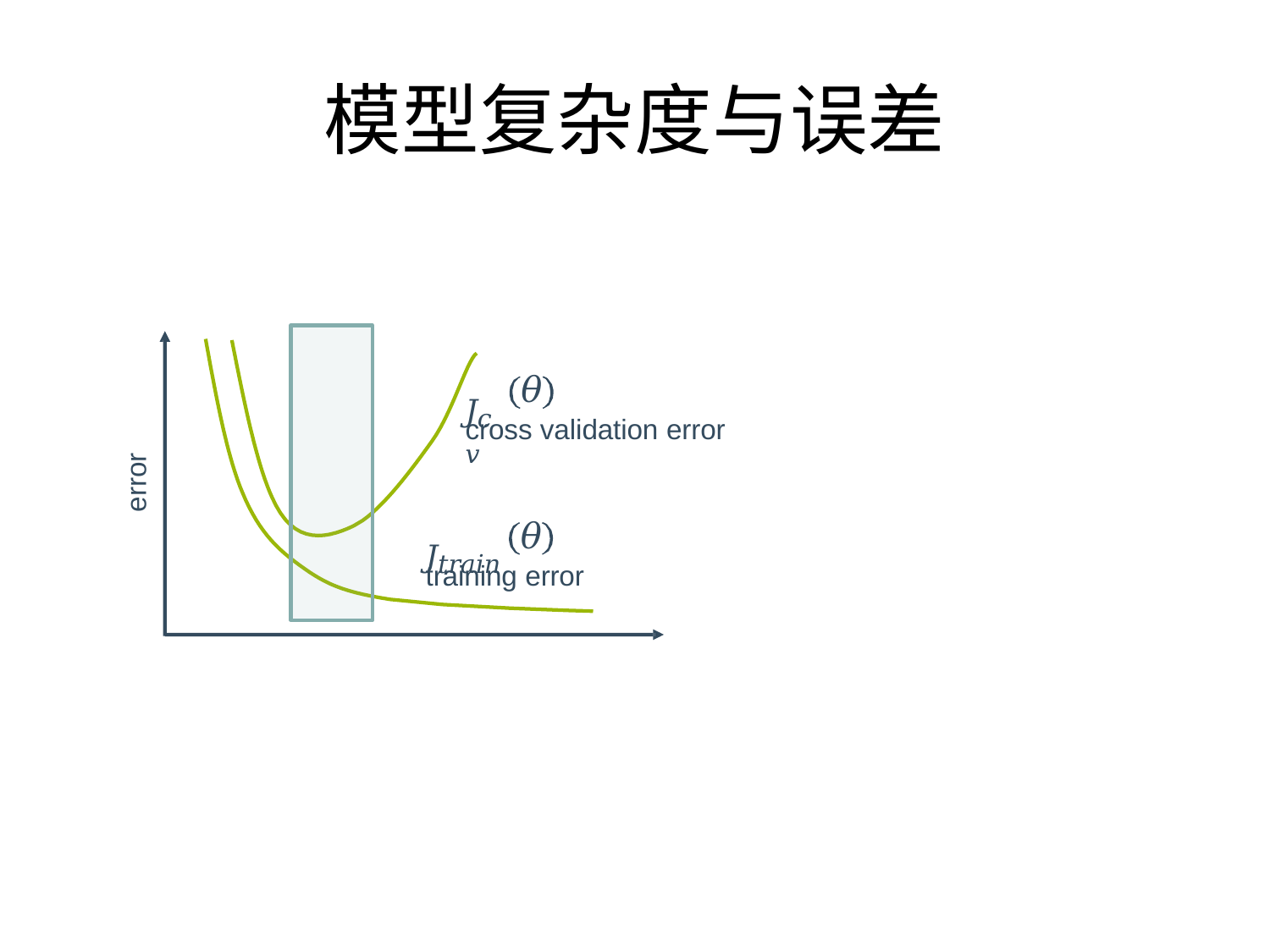

# 模型复杂度与误差

𝜃
𝐽𝑐𝑣

cross validation error
error
𝜃
𝐽𝑡𝑟𝑎𝑖𝑛

training error

21